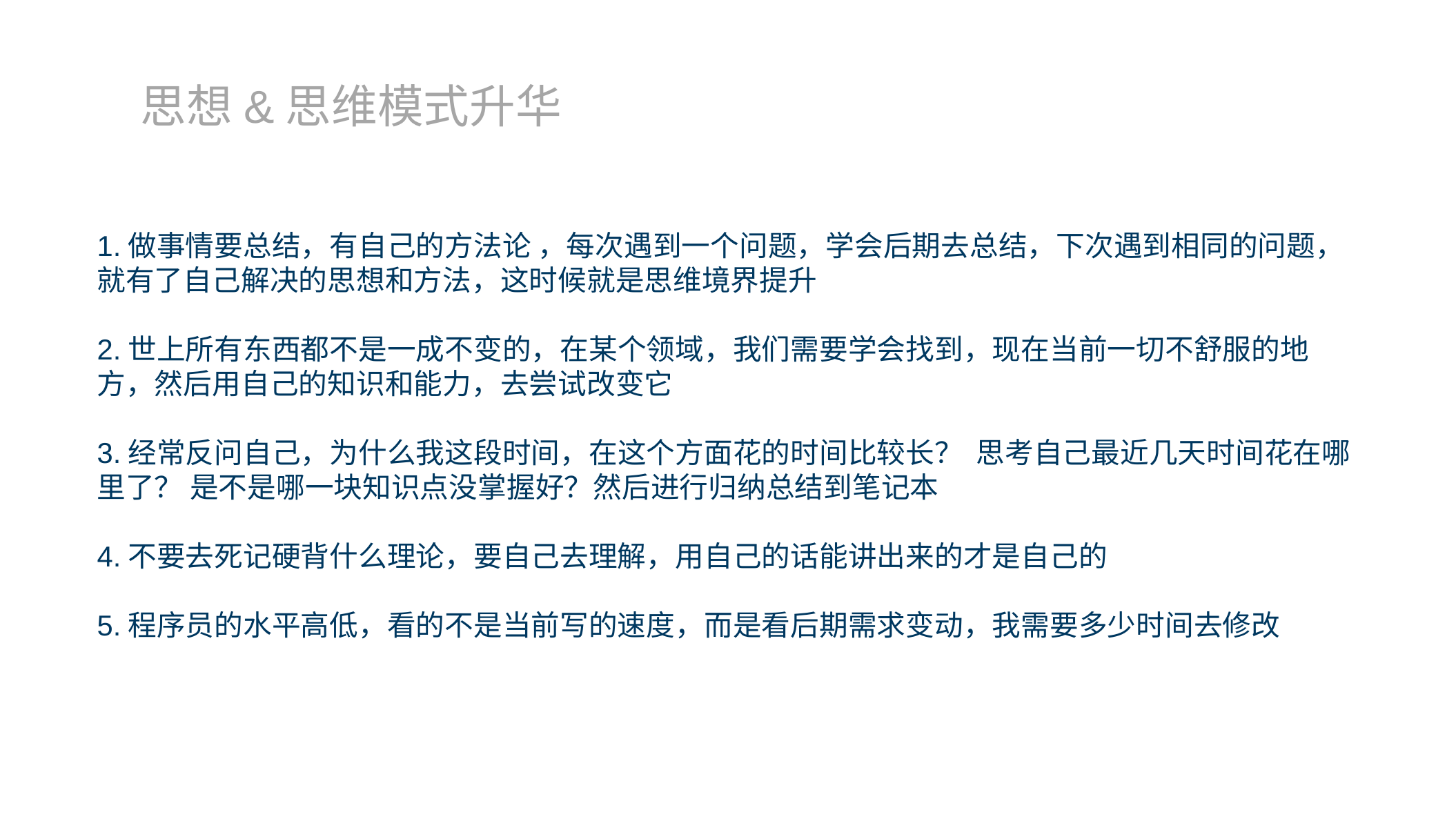

思想&思维模式升华

1.做事情要总结，有自己的方法论 ，每次遇到一个问题，学会后期去总结，下次遇到相同的问题，就有了自己解决的思想和方法，这时候就是思维境界提升

2.世上所有东西都不是一成不变的，在某个领域，我们需要学会找到，现在当前一切不舒服的地方，然后用自己的知识和能力，去尝试改变它

3.经常反问自己，为什么我这段时间，在这个方面花的时间比较长？  思考自己最近几天时间花在哪里了？ 是不是哪一块知识点没掌握好？然后进行归纳总结到笔记本

4.不要去死记硬背什么理论，要自己去理解，用自己的话能讲出来的才是自己的

5.程序员的水平高低，看的不是当前写的速度，而是看后期需求变动，我需要多少时间去修改